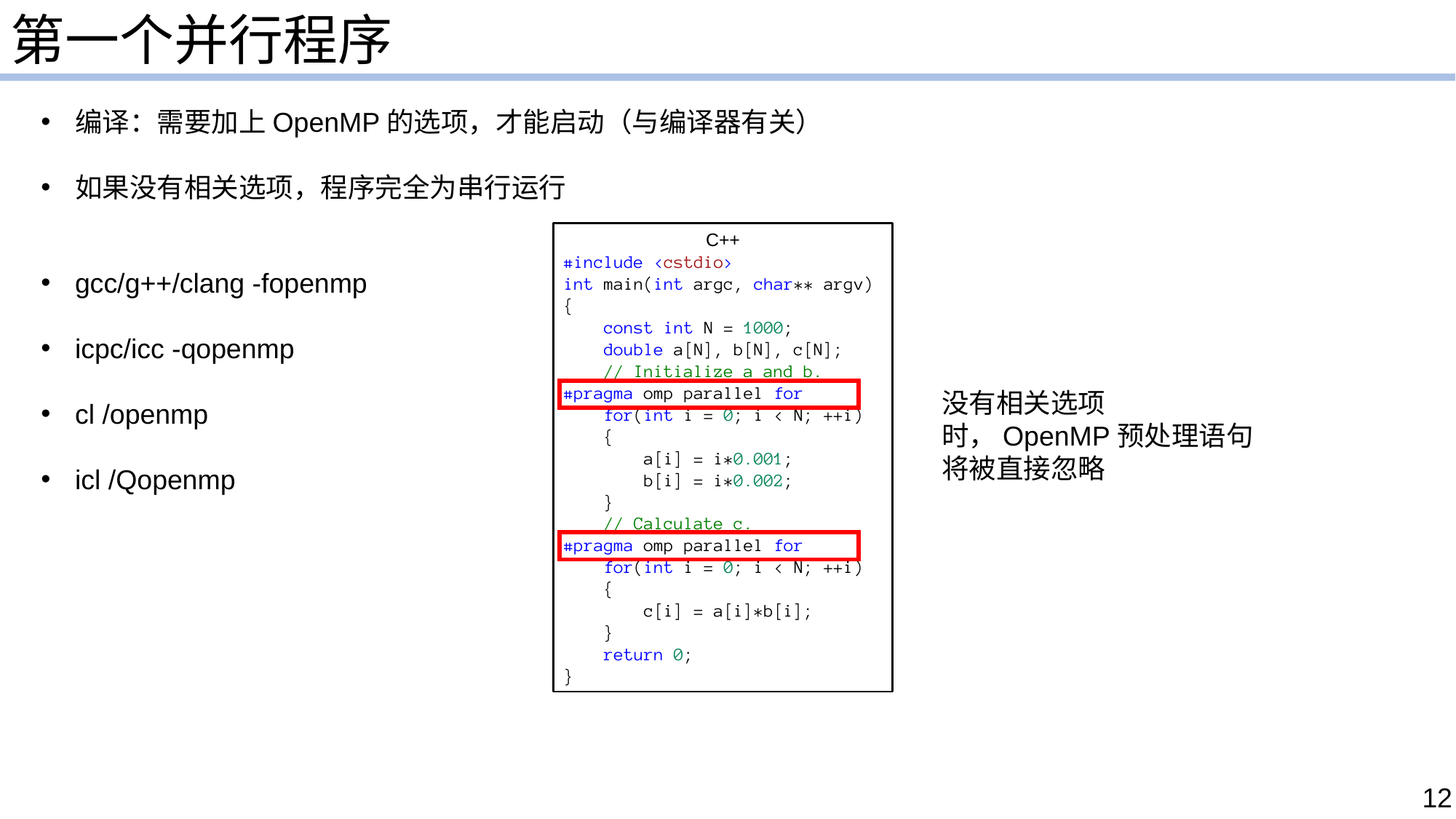

第一个并行程序
编译：需要加上OpenMP的选项，才能启动（与编译器有关）

如果没有相关选项，程序完全为串行运行
C++
#include <cstdio>
int main(int argc, char** argv)
{
    const int N = 1000;
    double a[N], b[N], c[N];
    // Initialize a and b.
#pragma omp parallel for
    for(int i = 0; i < N; ++i)
    {
        a[i] = i*0.001;
        b[i] = i*0.002;
    }
    // Calculate c.
#pragma omp parallel for
    for(int i = 0; i < N; ++i)
    {
        c[i] = a[i]*b[i];
    }
    return 0;
}
gcc/g++/clang -fopenmp

icpc/icc -qopenmp

cl /openmp

icl /Qopenmp

没有相关选项时，OpenMP预处理语句将被直接忽略
12